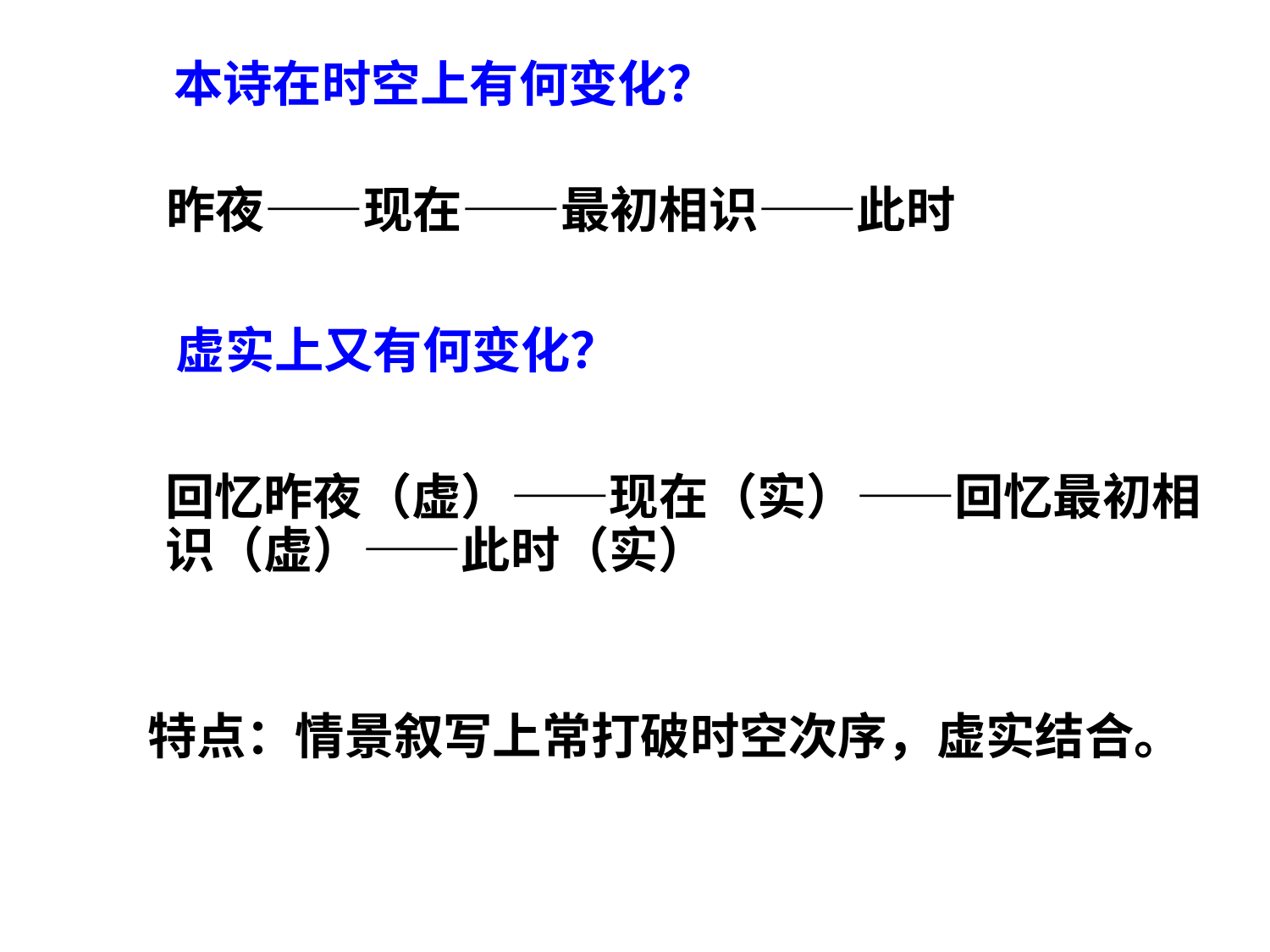

本诗在时空上有何变化？
昨夜——现在——最初相识——此时
虚实上又有何变化？
回忆昨夜（虚）——现在（实）——回忆最初相识（虚）——此时（实）
特点：情景叙写上常打破时空次序，虚实结合。